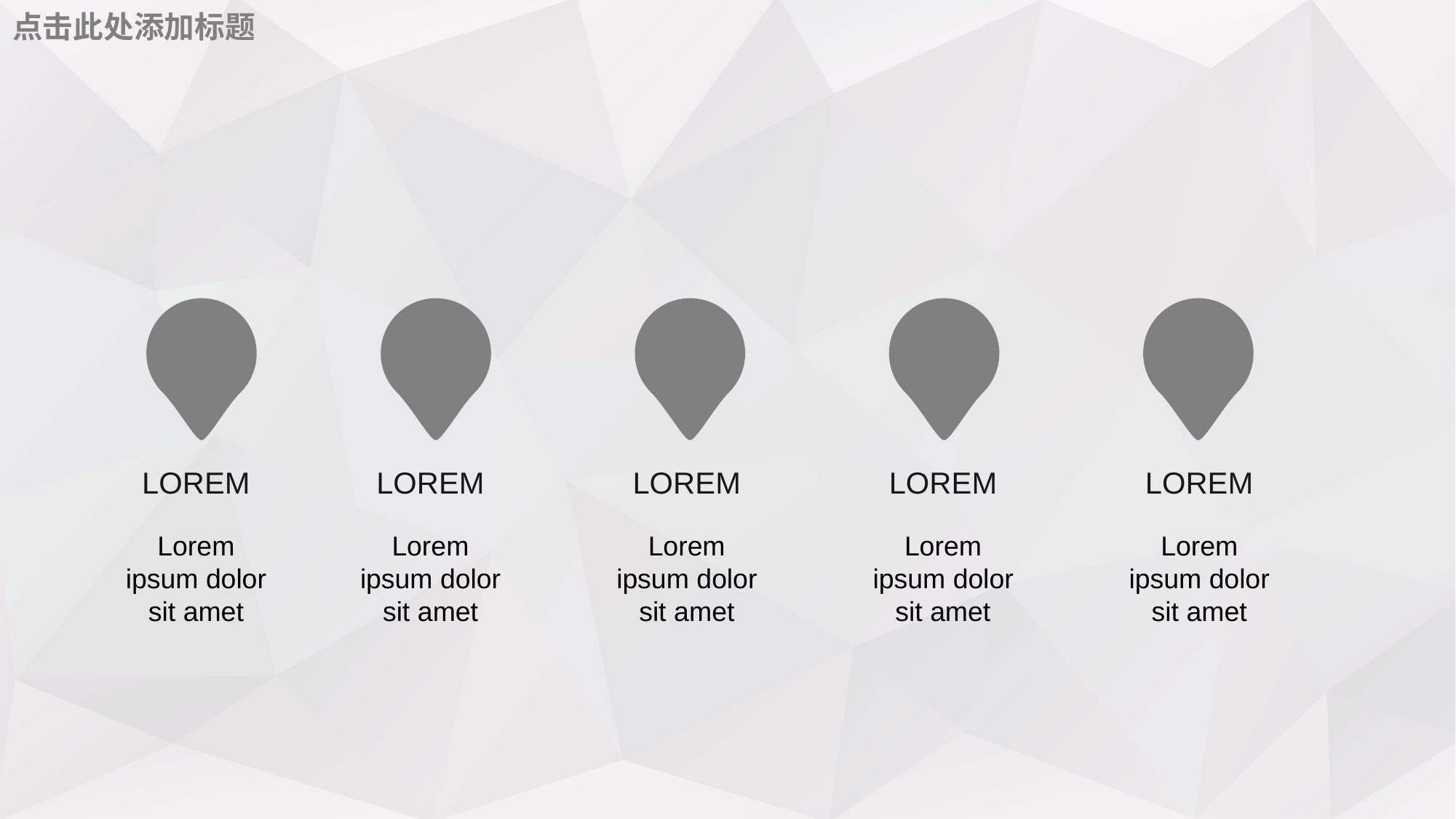

点击此处添加标题

LOREM
LOREM
LOREM
LOREM
LOREM
Lorem ipsum dolor sit amet
Lorem ipsum dolor sit amet
Lorem ipsum dolor sit amet
Lorem ipsum dolor sit amet
Lorem ipsum dolor sit amet